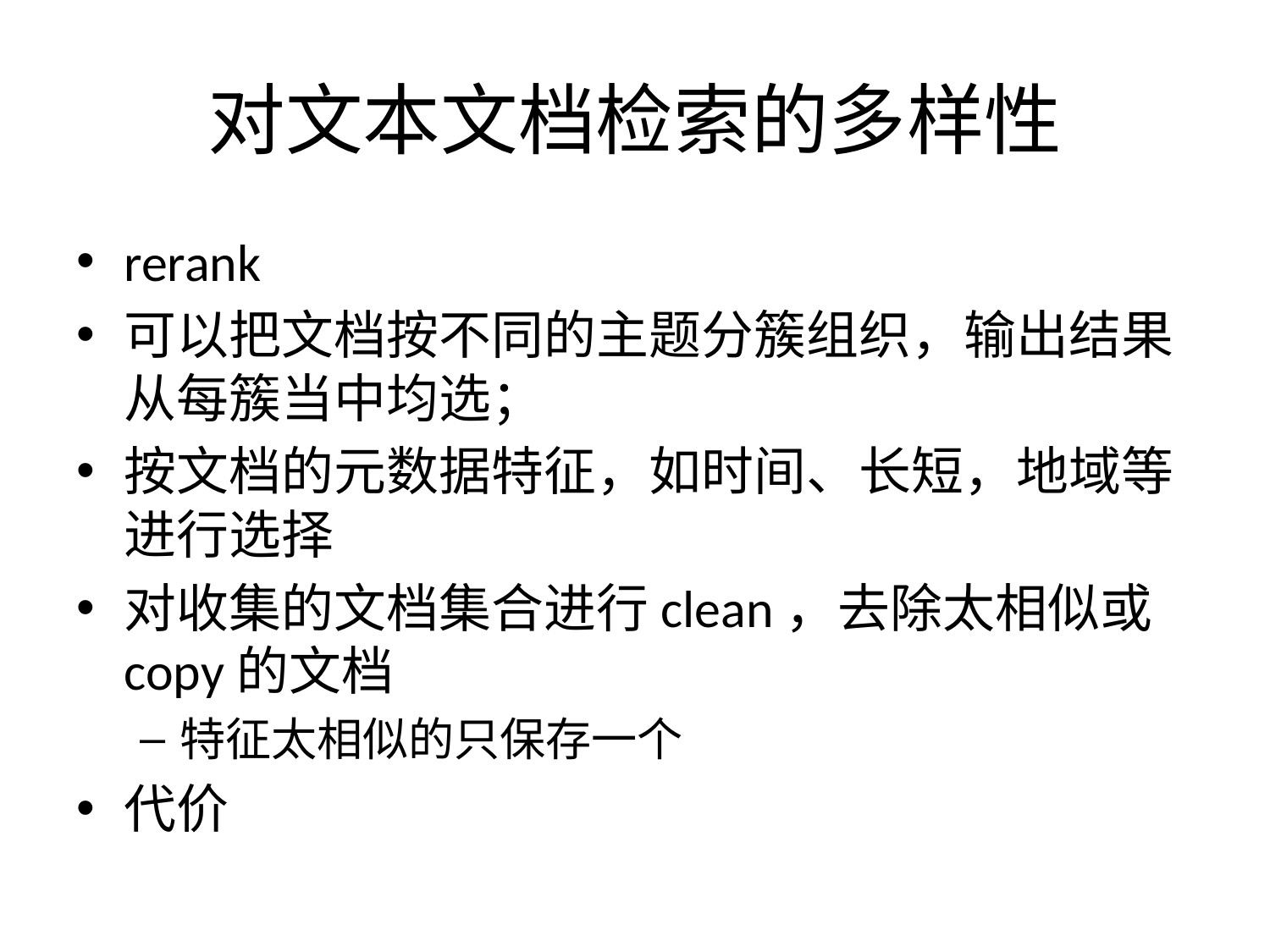

# 对文本文档检索的多样性
rerank
可以把文档按不同的主题分簇组织，输出结果从每簇当中均选；
按文档的元数据特征，如时间、长短，地域等进行选择
对收集的文档集合进行clean，去除太相似或copy的文档
特征太相似的只保存一个
代价